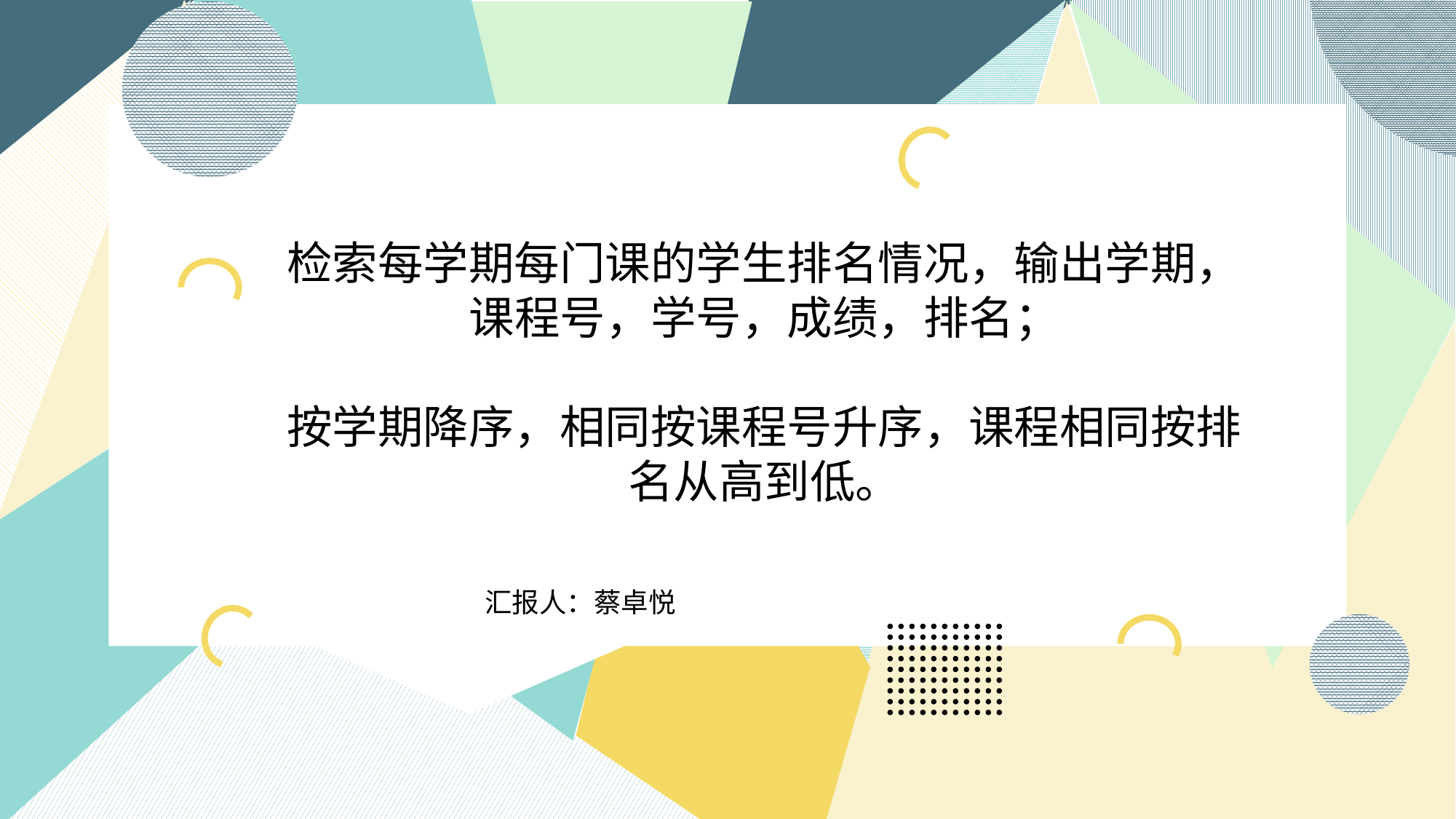

检索每学期每门课的学生排名情况，输出学期，课程号，学号，成绩，排名；

按学期降序，相同按课程号升序，课程相同按排名从高到低。

汇报人：蔡卓悦